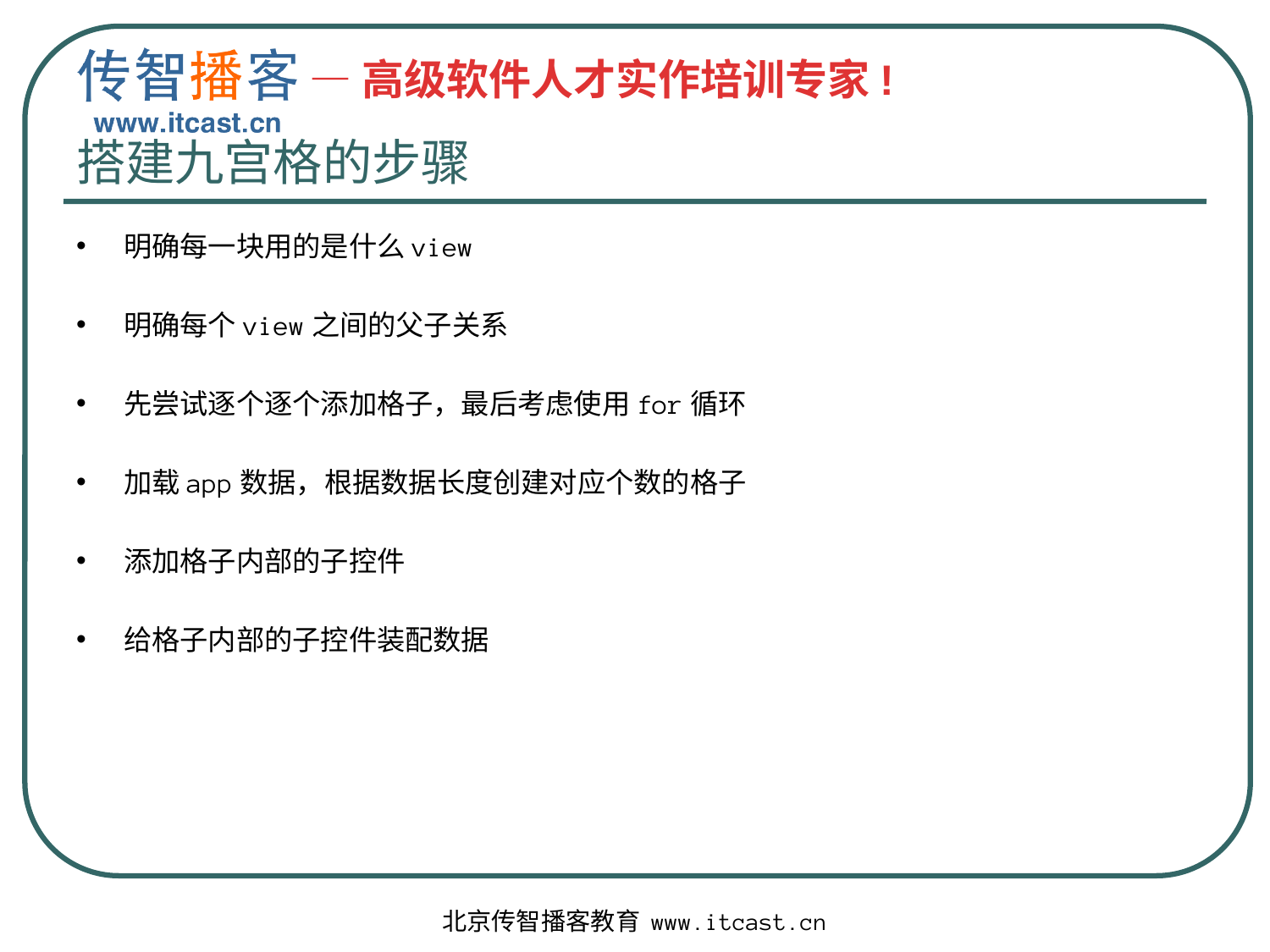

# 搭建九宫格的步骤
明确每一块用的是什么view

明确每个view之间的父子关系

先尝试逐个逐个添加格子，最后考虑使用for循环

加载app数据，根据数据长度创建对应个数的格子

添加格子内部的子控件

给格子内部的子控件装配数据